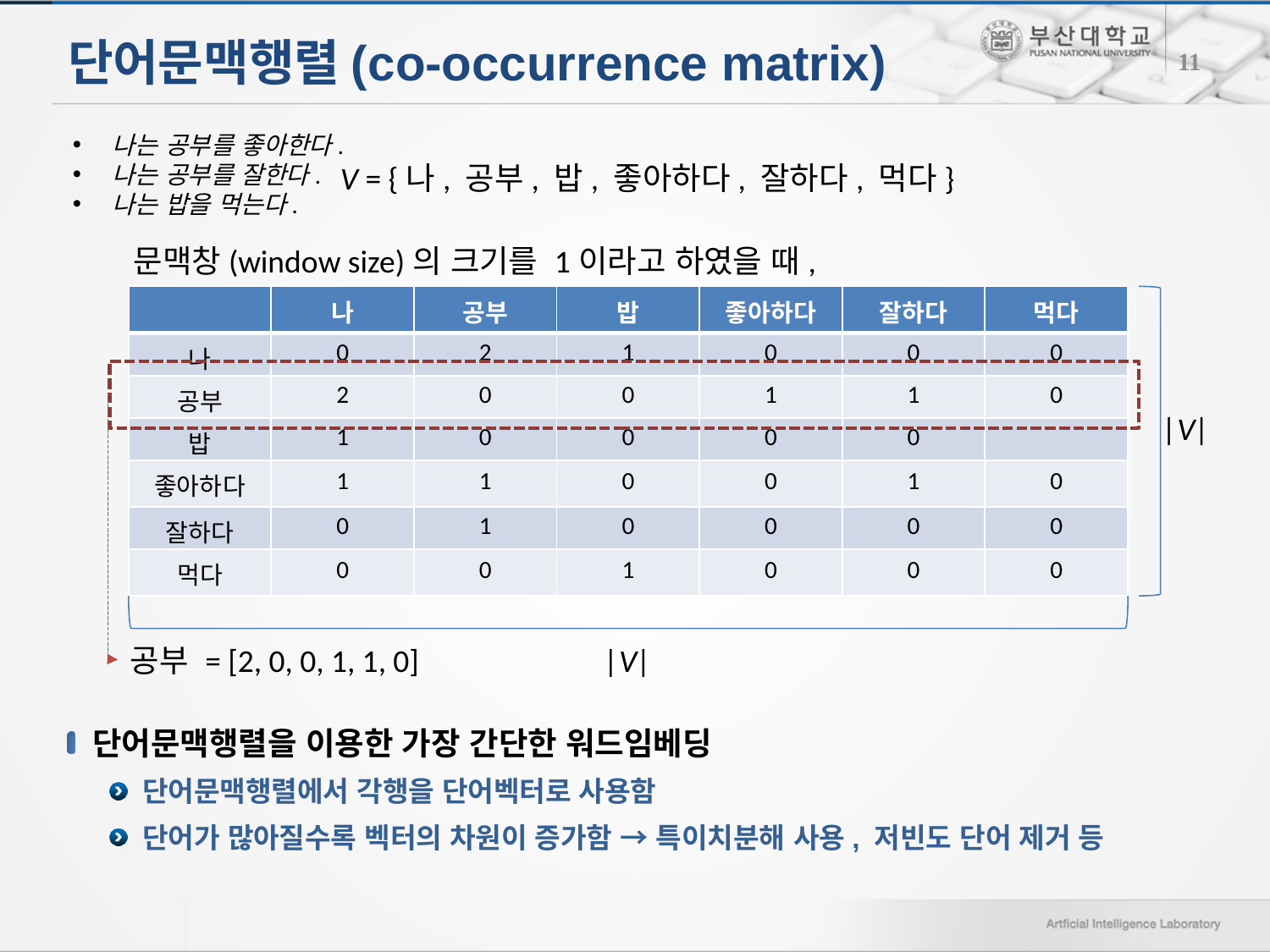

# 단어문맥행렬(co-occurrence matrix)
11

나는 공부를 좋아한다.
나는 공부를 잘한다.
나는 밥을 먹는다.
V = {나, 공부, 밥, 좋아하다, 잘하다, 먹다}
문맥창(window size)의 크기를 1이라고 하였을 때,
|  | 나 | 공부 | 밥 | 좋아하다 | 잘하다 | 먹다 |
| --- | --- | --- | --- | --- | --- | --- |
| 나 | 0 | 2 | 1 | 0 | 0 | 0 |
| 공부 | 2 | 0 | 0 | 1 | 1 | 0 |
| 밥 | 1 | 0 | 0 | 0 | 0 |  |
| 좋아하다 | 1 | 1 | 0 | 0 | 1 | 0 |
| 잘하다 | 0 | 1 | 0 | 0 | 0 | 0 |
| 먹다 | 0 | 0 | 1 | 0 | 0 | 0 |

|V|
공부 = [2, 0, 0, 1, 1, 0]
|V|
단어문맥행렬을 이용한 가장 간단한 워드임베딩
단어문맥행렬에서 각행을 단어벡터로 사용함
단어가 많아질수록 벡터의 차원이 증가함 → 특이치분해 사용, 저빈도 단어 제거 등